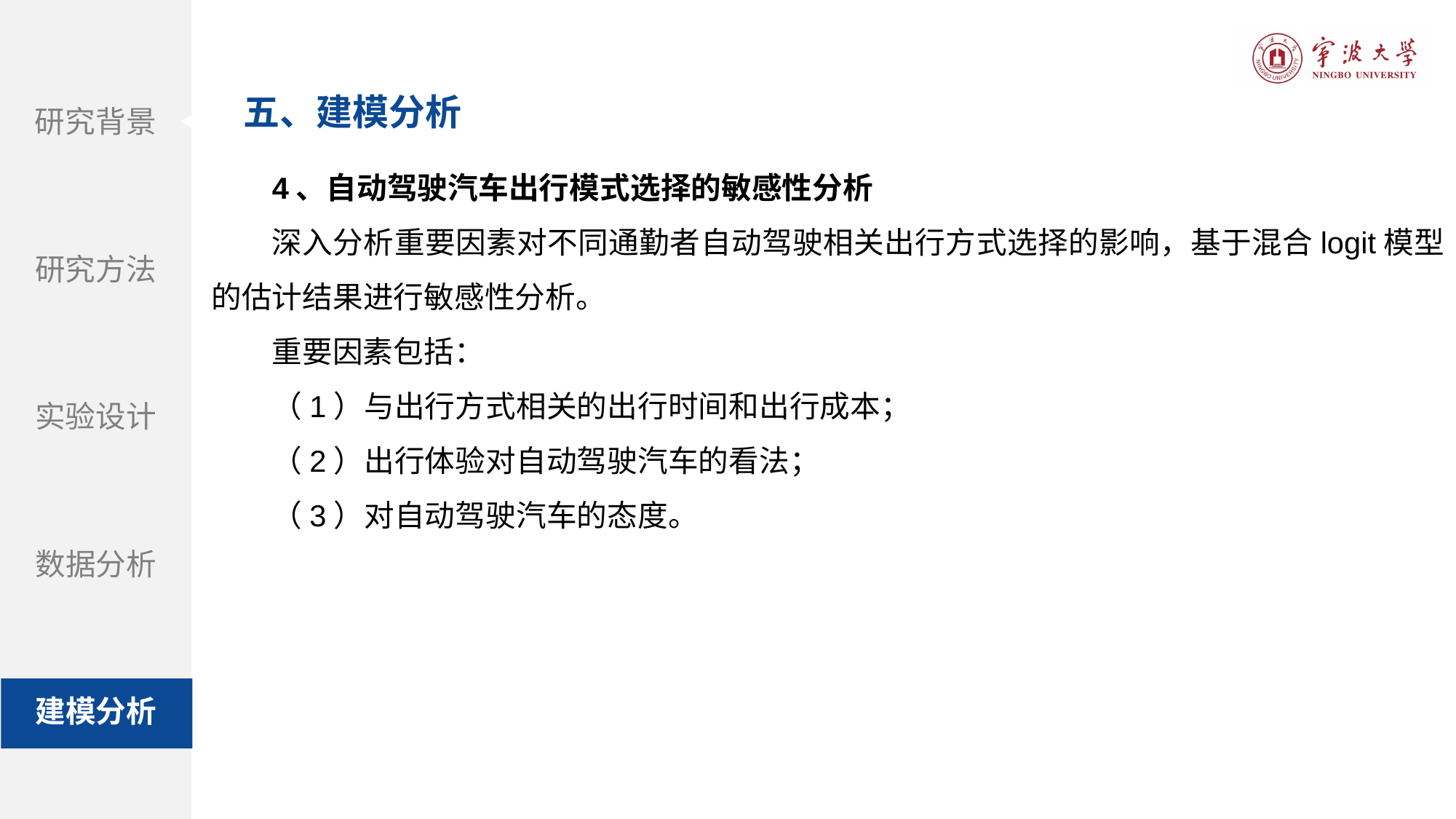

五、建模分析
研究背景

研究方法
实验设计
数据分析
建模分析
4、自动驾驶汽车出行模式选择的敏感性分析
深入分析重要因素对不同通勤者自动驾驶相关出行方式选择的影响，基于混合logit模型的估计结果进行敏感性分析。
重要因素包括：
（1）与出行方式相关的出行时间和出行成本；
（2）出行体验对自动驾驶汽车的看法；
（3）对自动驾驶汽车的态度。
题目：自动驾驶汽车和街道设计：使用虚拟现实实验探索中央分隔带在提高行人过街安全性方面的作用
期刊：Accident Analysis and Prevention